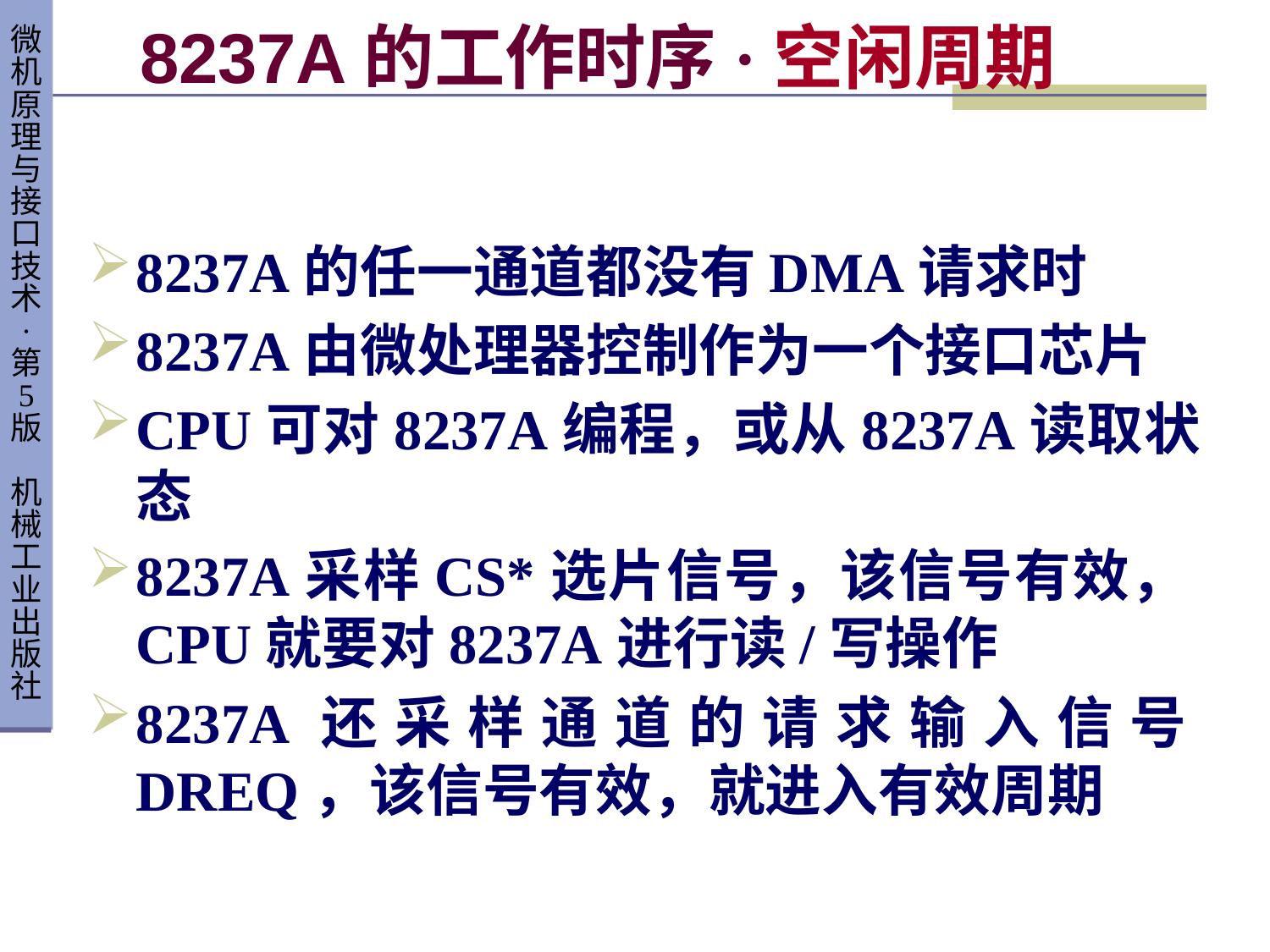

# 8237A的工作时序·空闲周期
8237A的任一通道都没有DMA请求时
8237A由微处理器控制作为一个接口芯片
CPU可对8237A编程，或从8237A读取状态
8237A采样CS*选片信号，该信号有效，CPU就要对8237A进行读/写操作
8237A还采样通道的请求输入信号DREQ，该信号有效，就进入有效周期